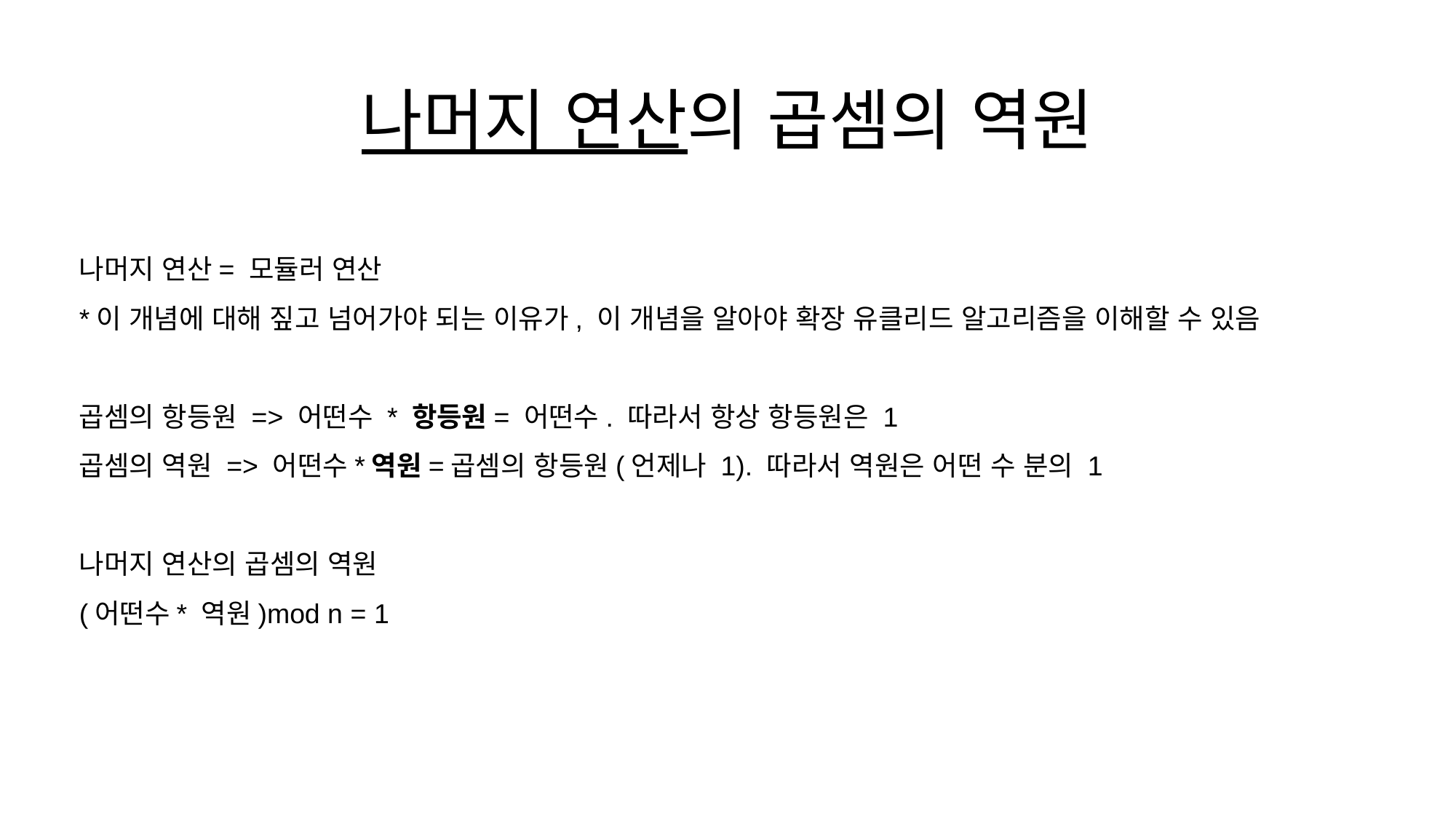

# 나머지 연산의 곱셈의 역원
나머지 연산= 모듈러 연산
*이 개념에 대해 짚고 넘어가야 되는 이유가, 이 개념을 알아야 확장 유클리드 알고리즘을 이해할 수 있음

곱셈의 항등원 => 어떤수 * 항등원= 어떤수. 따라서 항상 항등원은 1
곱셈의 역원 => 어떤수*역원=곱셈의 항등원(언제나 1). 따라서 역원은 어떤 수 분의 1

나머지 연산의 곱셈의 역원
(어떤수* 역원)mod n = 1